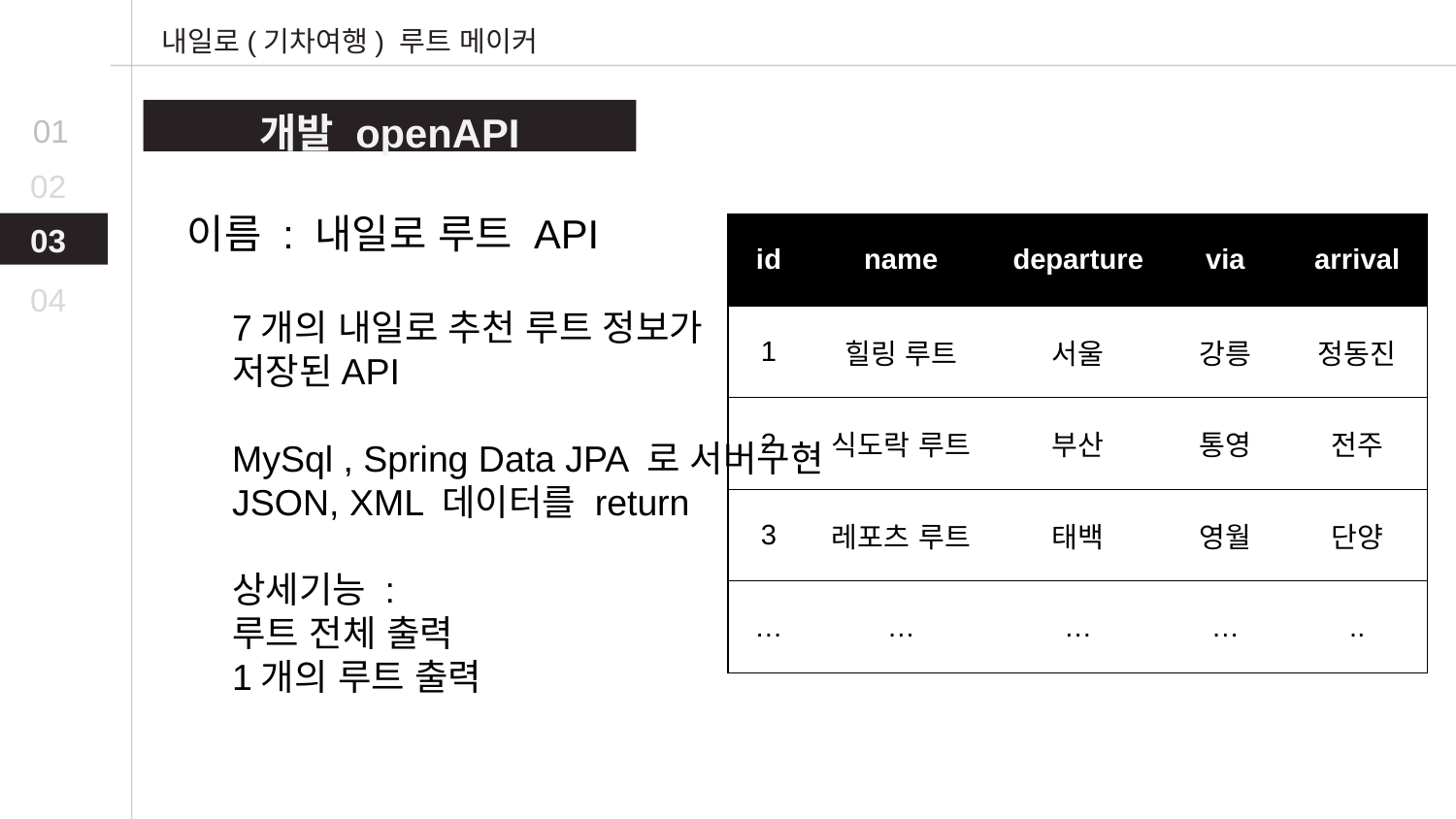

내일로(기차여행) 루트 메이커
개발 openAPI

01
02
이름 : 내일로 루트 API

03
| id | name | departure | via | arrival |
| --- | --- | --- | --- | --- |
| 1 | 힐링 루트 | 서울 | 강릉 | 정동진 |
| 2 | 식도락 루트 | 부산 | 통영 | 전주 |
| 3 | 레포츠 루트 | 태백 | 영월 | 단양 |
| … | … | … | … | .. |
03
04
7개의 내일로 추천 루트 정보가
저장된API

MySql , Spring Data JPA 로 서버구현
JSON, XML 데이터를 return

상세기능 :
루트 전체 출력
1개의 루트 출력